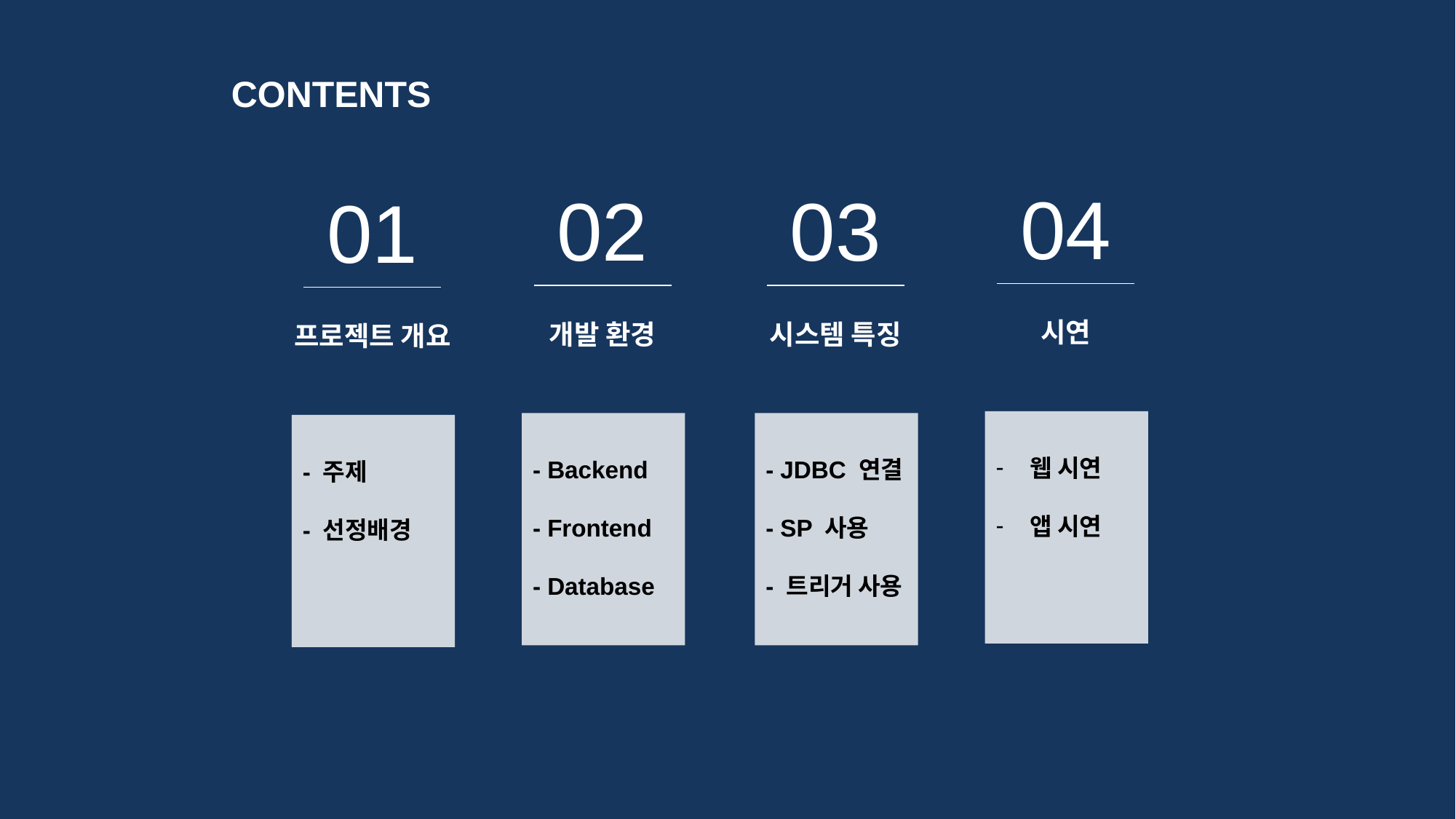

CONTENTS
04
시연

웹 시연

앱 시연
02
개발 환경

- Backend

- Frontend

- Database
03
시스템 특징

- JDBC 연결

- SP 사용

- 트리거 사용
01
프로젝트 개요

- 주제

- 선정배경